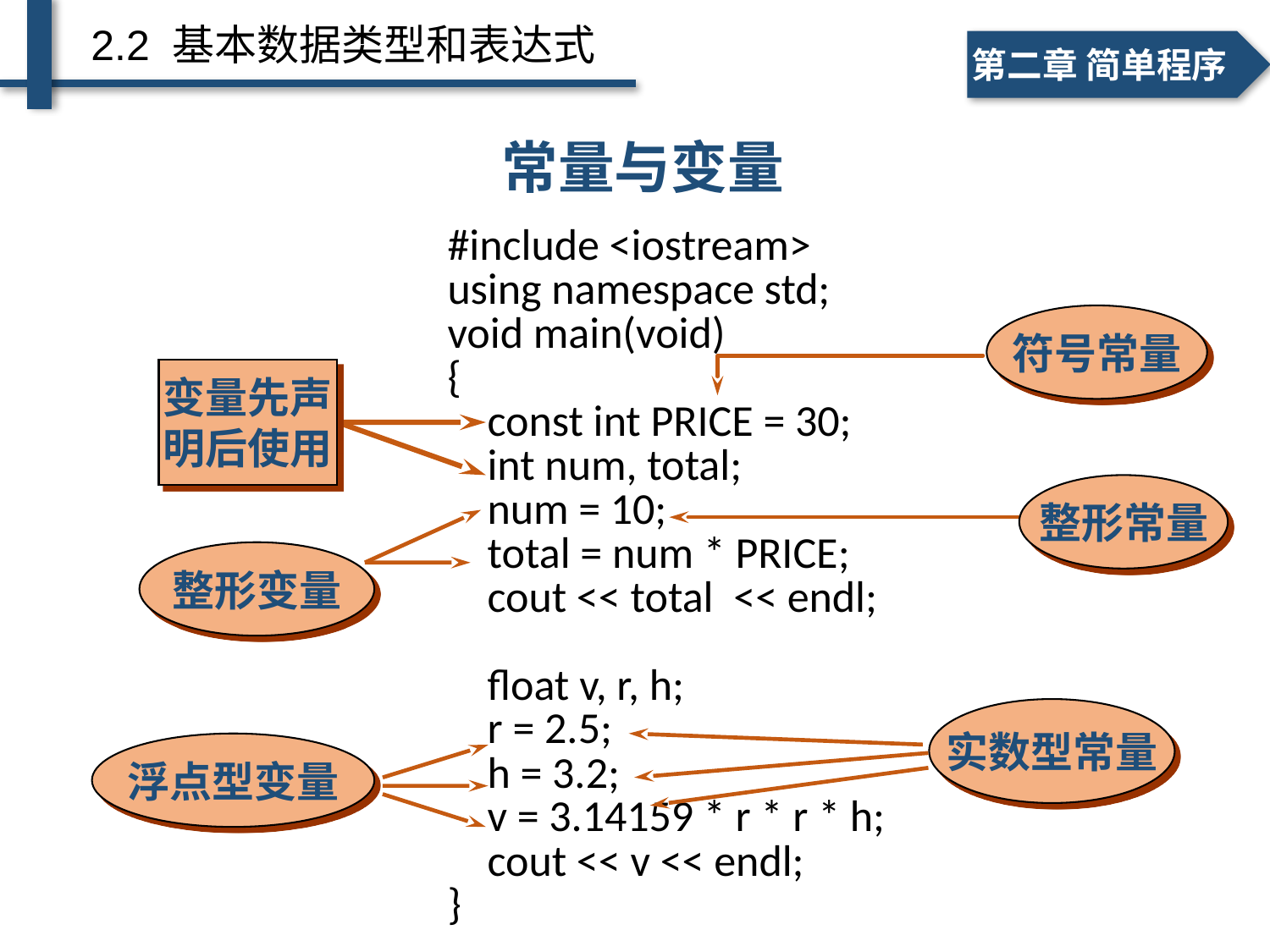

2.2 基本数据类型和表达式
一、个人简介
二、学术成绩

第二章 简单程序

常量与变量
#include <iostream>
using namespace std;
void main(void)
{
    const int PRICE = 30;
    int num, total;
    num = 10;
    total = num * PRICE;
    cout << total  << endl;

    float v, r, h;
    r = 2.5;
    h = 3.2;
    v = 3.14159 * r * r * h;
    cout << v << endl;
}
符号常量

变量先声
明后使用

整形常量

整形变量

实数型常量

浮点型变量

Page 11
11